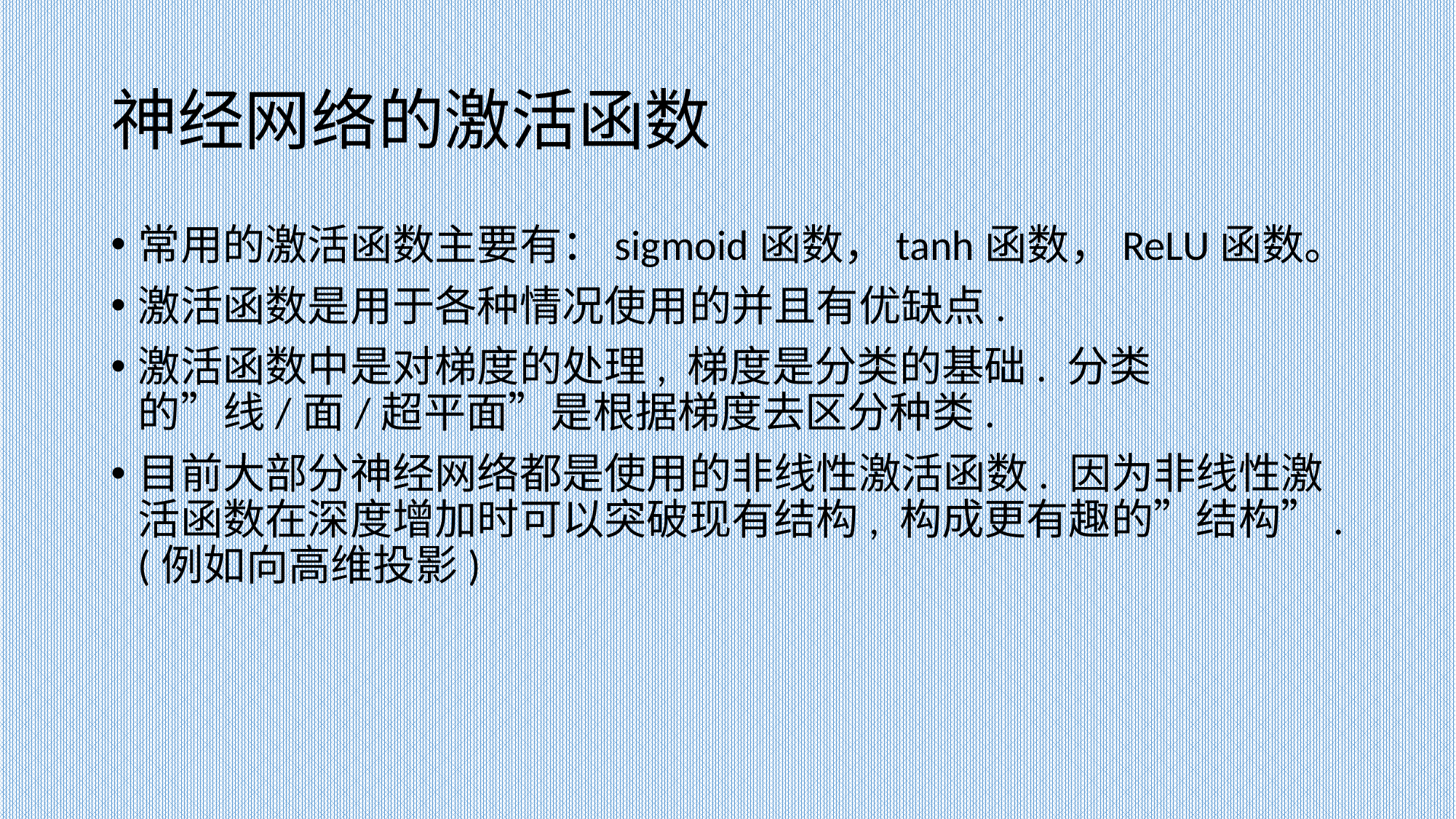

# 神经网络的激活函数
常用的激活函数主要有：sigmoid函数，tanh函数，ReLU函数。
激活函数是用于各种情况使用的并且有优缺点.
激活函数中是对梯度的处理, 梯度是分类的基础. 分类的”线/面/超平面”是根据梯度去区分种类.
目前大部分神经网络都是使用的非线性激活函数. 因为非线性激活函数在深度增加时可以突破现有结构, 构成更有趣的”结构”.(例如向高维投影)